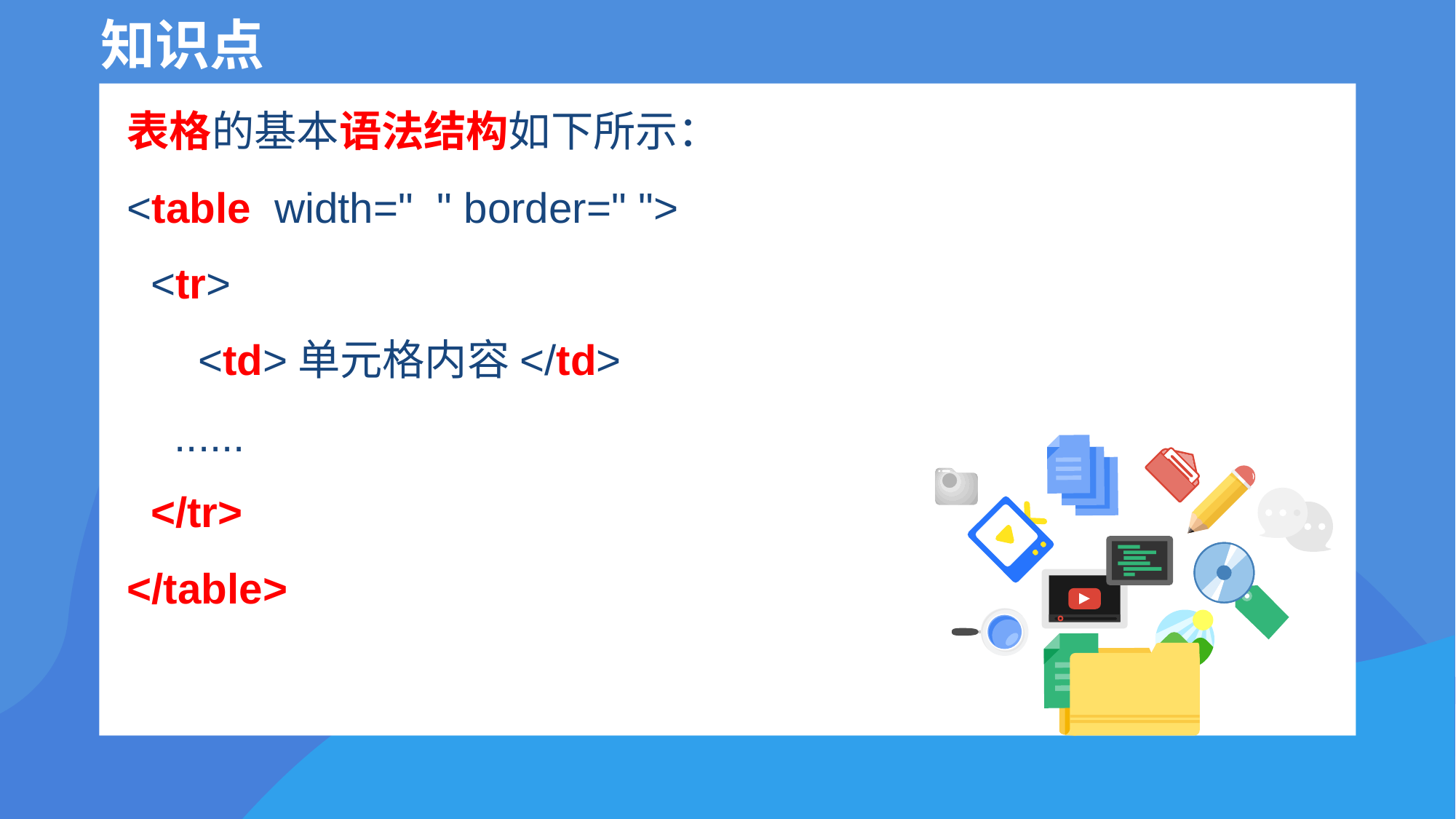

# 知识点
表格的基本语法结构如下所示：
<table  width="  " border=" ">
  <tr>
      <td>单元格内容</td>
    ......
  </tr>
</table>